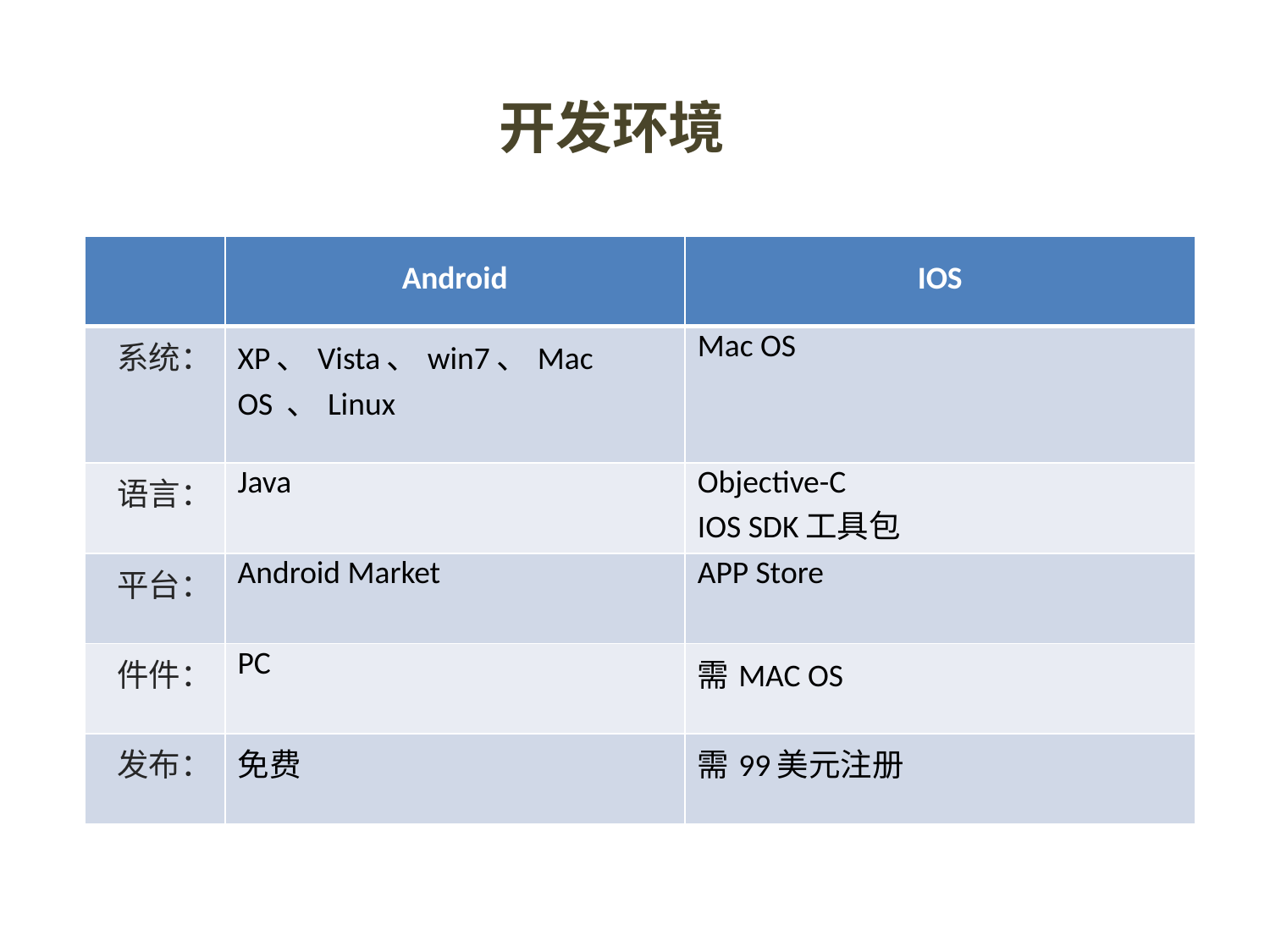

开发环境
|  | Android | IOS |
| --- | --- | --- |
| 系统： | XP、Vista、win7、Mac OS 、Linux | Mac OS |
| 语言： | Java | Objective-C IOS SDK工具包 |
| 平台： | Android Market | APP Store |
| 件件： | PC | 需MAC OS |
| 发布： | 免费 | 需99美元注册 |